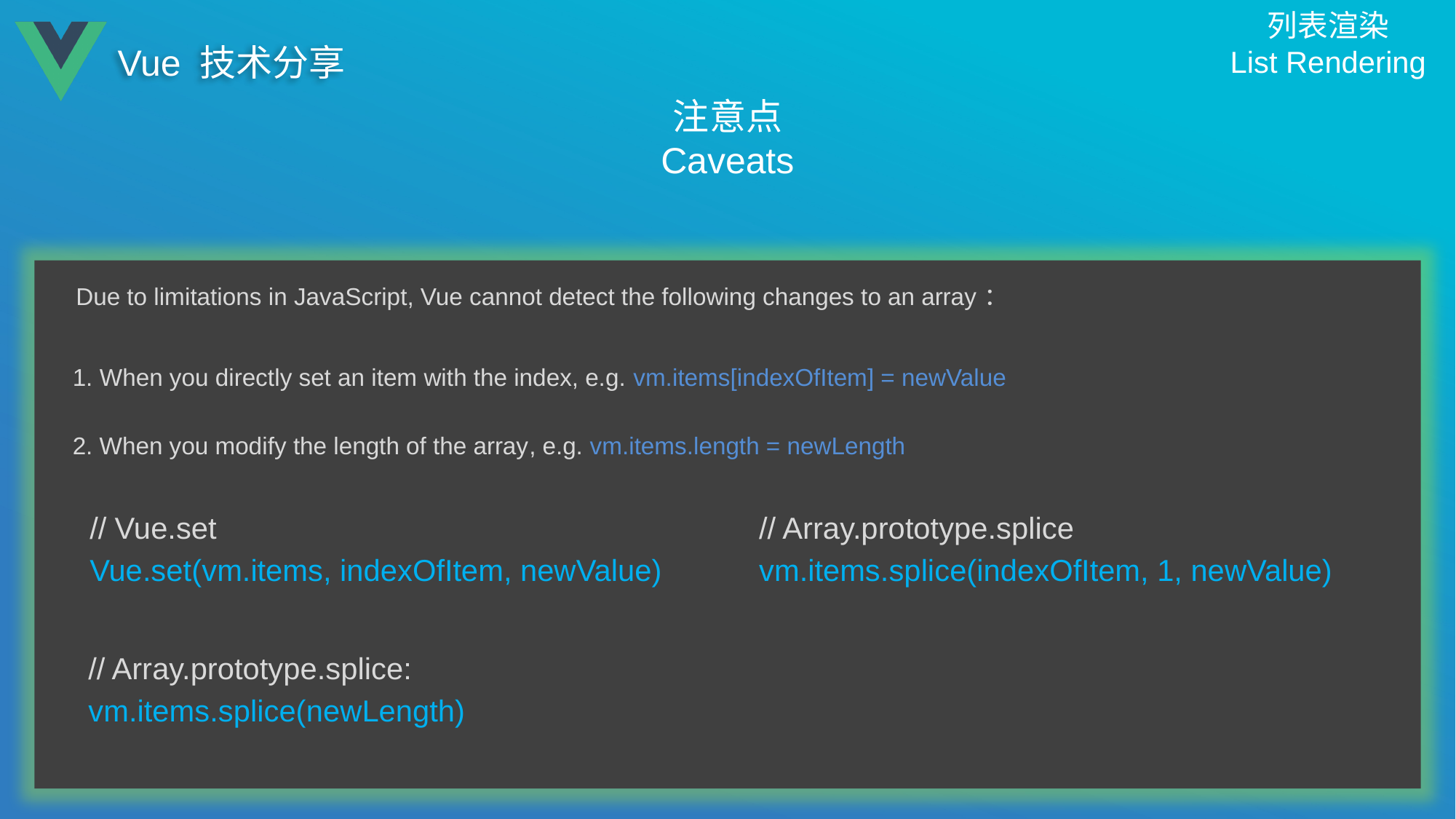

# 列表渲染 List Rendering
注意点
Caveats

Due to limitations in JavaScript, Vue cannot detect the following changes to an array：
1. When you directly set an item with the index, e.g. vm.items[indexOfItem] = newValue

2. When you modify the length of the array, e.g. vm.items.length = newLength

// Vue.set
Vue.set(vm.items, indexOfItem, newValue)
// Array.prototype.splice
vm.items.splice(indexOfItem, 1, newValue)
// Array.prototype.splice:
vm.items.splice(newLength)